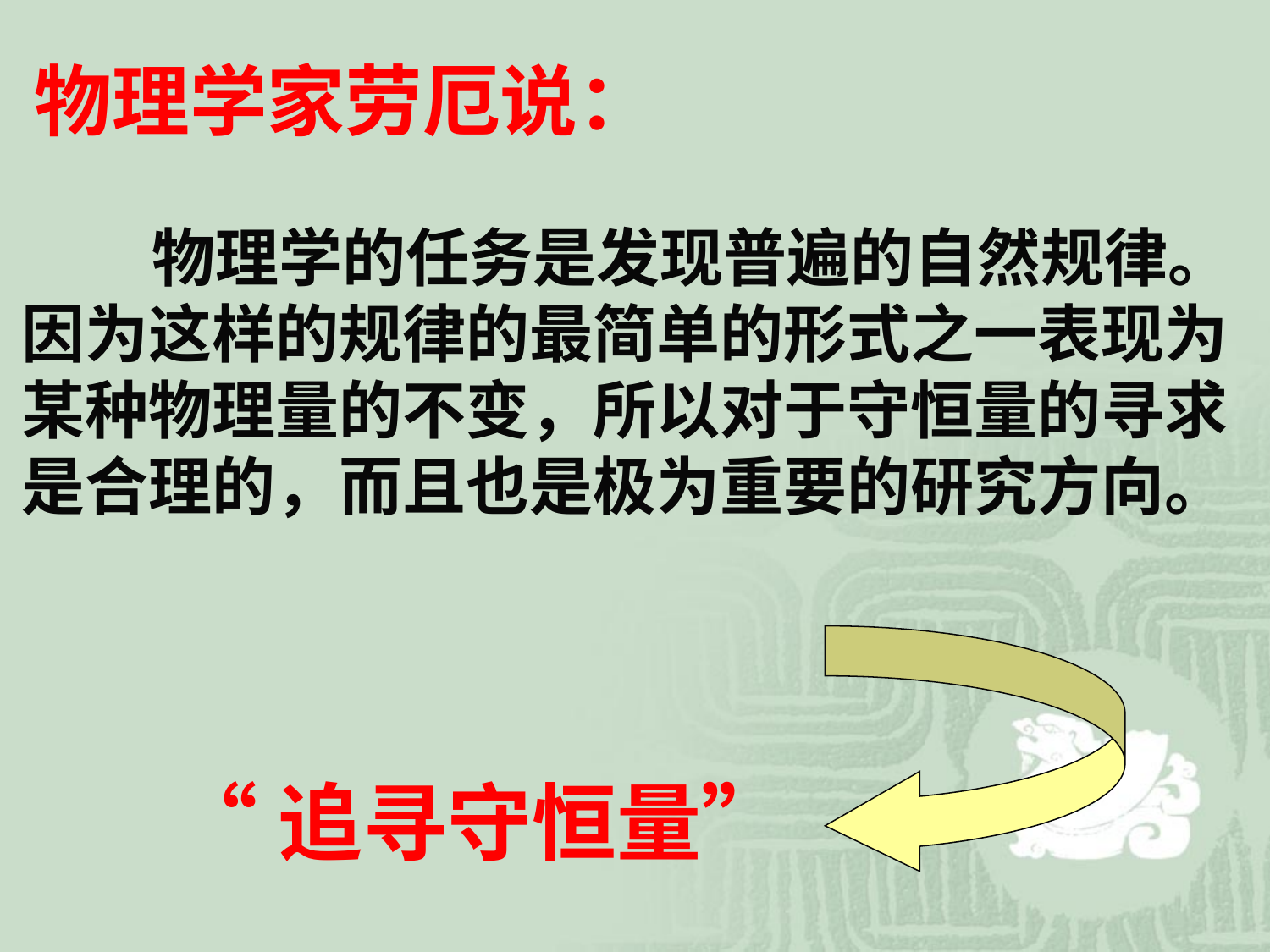

物理学家劳厄说：
        物理学的任务是发现普遍的自然规律。
因为这样的规律的最简单的形式之一表现为
某种物理量的不变，所以对于守恒量的寻求
是合理的，而且也是极为重要的研究方向。

“追寻守恒量”